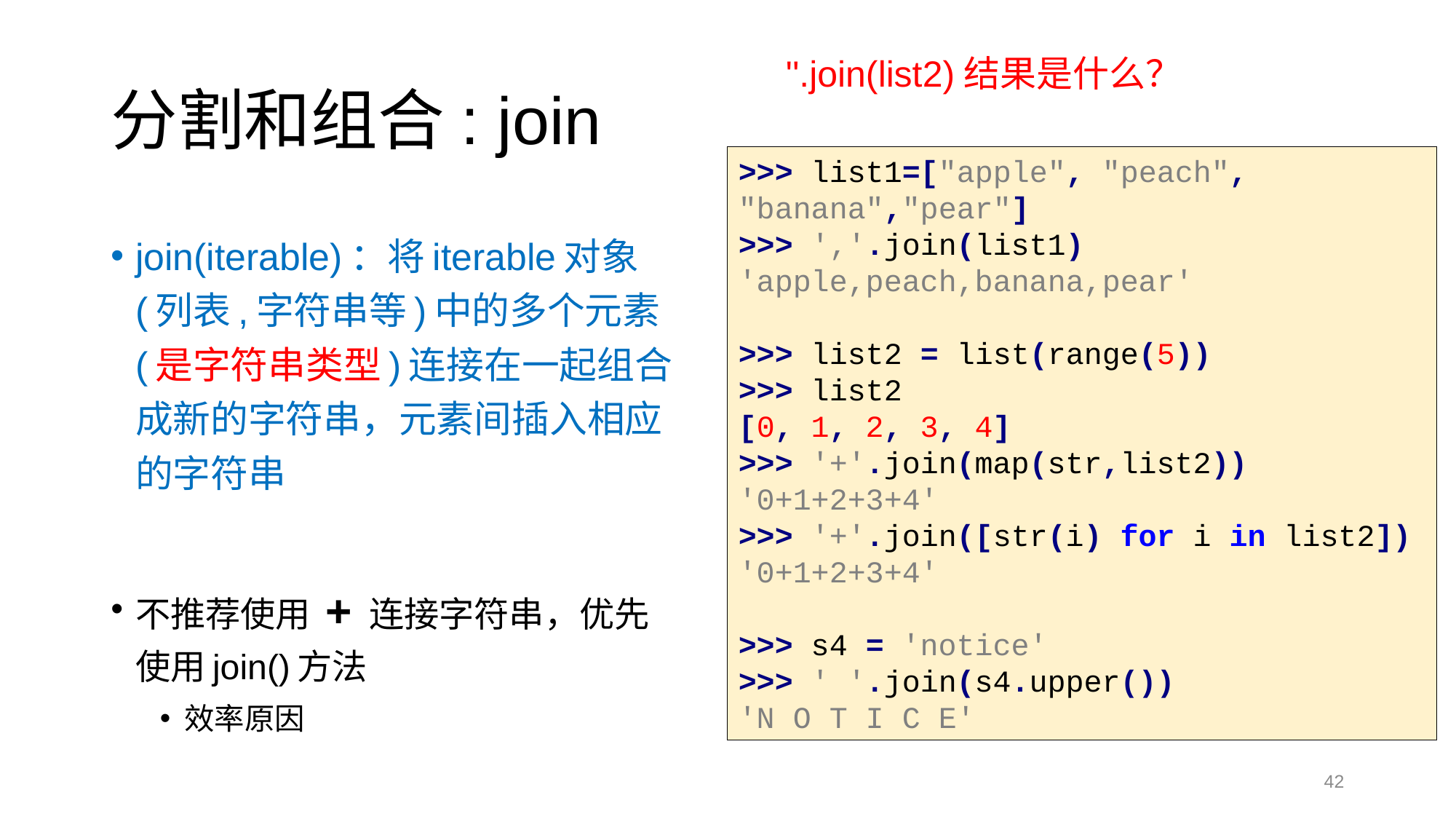

# 分割和组合: join
''.join(list2)结果是什么？
>>> list1=["apple", "peach", "banana","pear"]
>>> ','.join(list1)
'apple,peach,banana,pear'

>>> list2 = list(range(5))
>>> list2
[0, 1, 2, 3, 4]
>>> '+'.join(map(str,list2))
'0+1+2+3+4'
>>> '+'.join([str(i) for i in list2])
'0+1+2+3+4'

>>> s4 = 'notice'
>>> ' '.join(s4.upper())
'N O T I C E'
join(iterable)：将iterable对象(列表,字符串等)中的多个元素(是字符串类型)连接在一起组合成新的字符串，元素间插入相应的字符串

不推荐使用 + 连接字符串，优先使用join()方法
效率原因

42